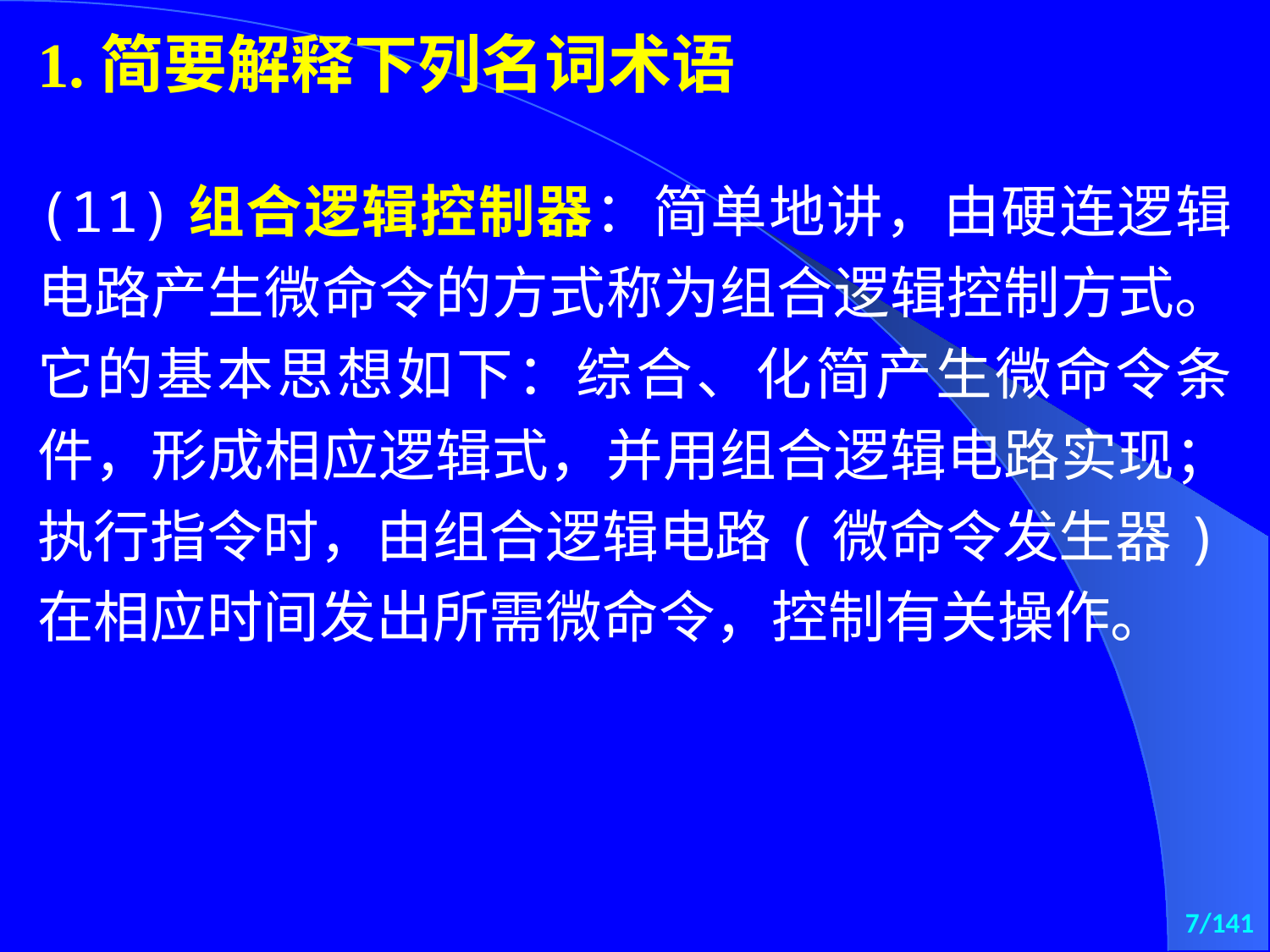

1.简要解释下列名词术语
(11)组合逻辑控制器：简单地讲，由硬连逻辑电路产生微命令的方式称为组合逻辑控制方式。它的基本思想如下：综合、化简产生微命令条件，形成相应逻辑式，并用组合逻辑电路实现；执行指令时，由组合逻辑电路(微命令发生器)在相应时间发出所需微命令，控制有关操作。
7/141